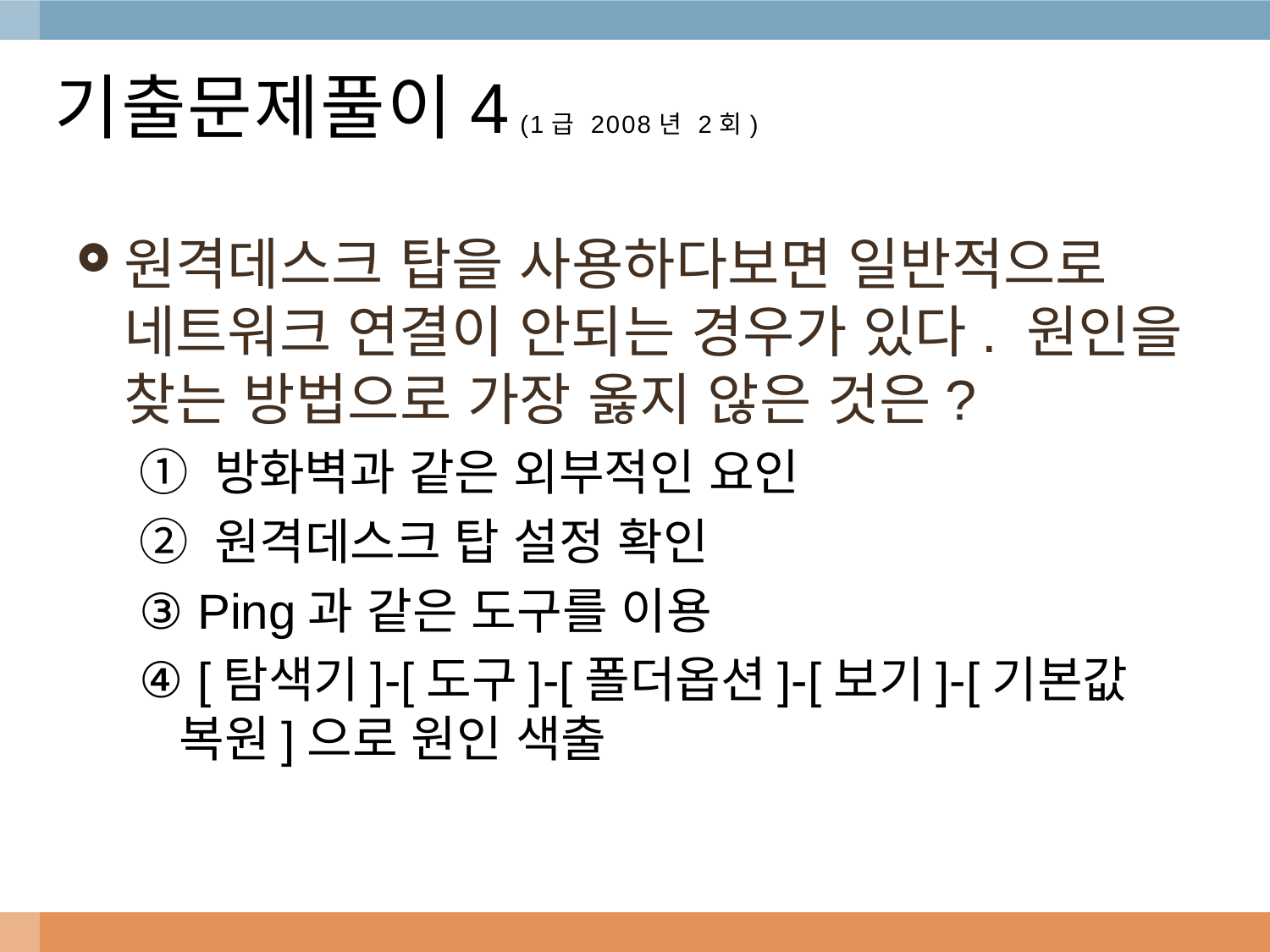

# 기출문제풀이4 (1급 2008년 2회)
원격데스크 탑을 사용하다보면 일반적으로 네트워크 연결이 안되는 경우가 있다. 원인을 찾는 방법으로 가장 옳지 않은 것은?
① 방화벽과 같은 외부적인 요인
② 원격데스크 탑 설정 확인
③ Ping과 같은 도구를 이용
④ [탐색기]-[도구]-[폴더옵션]-[보기]-[기본값 복원]으로 원인 색출